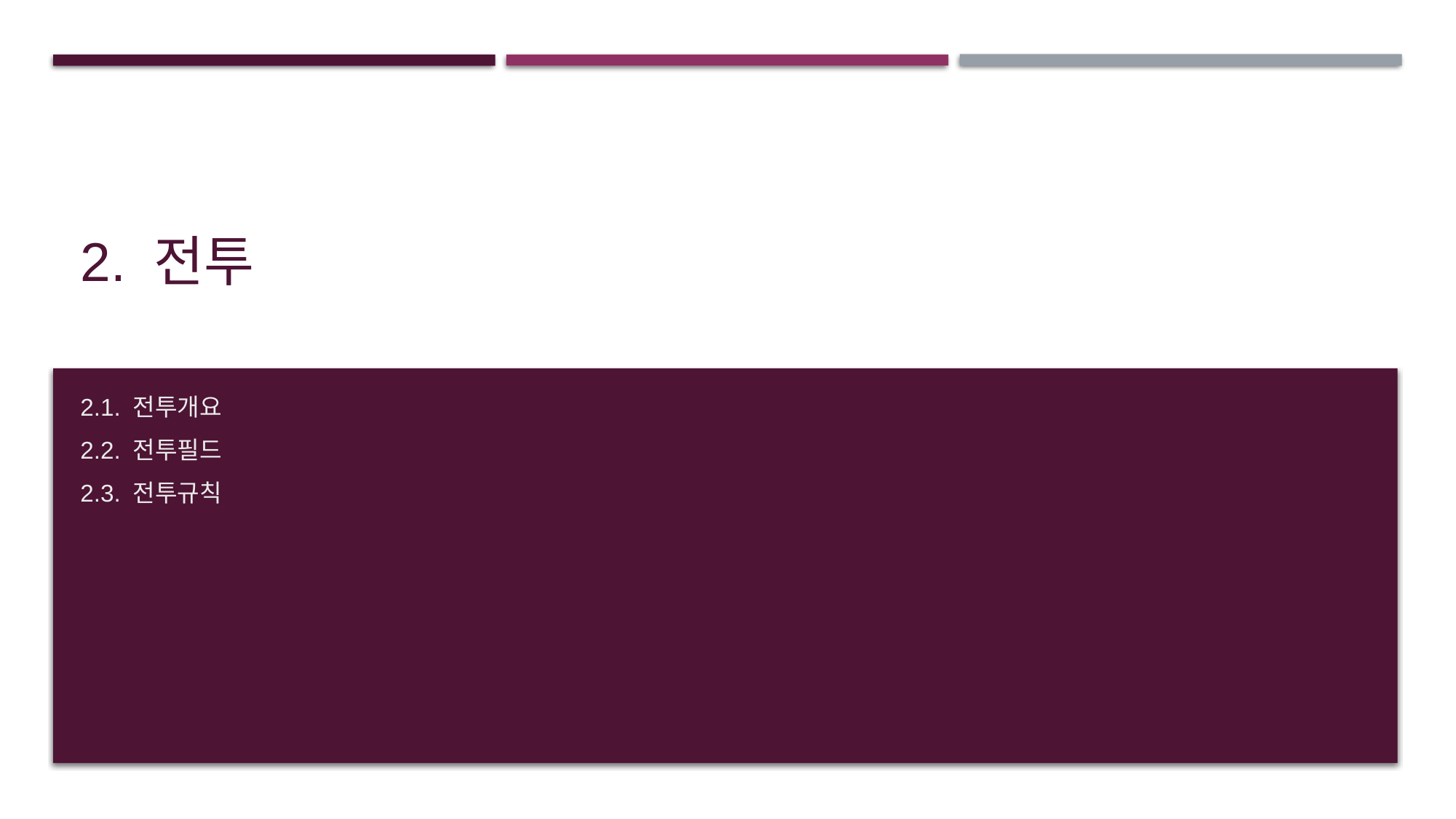

# 2. 전투
2.1. 전투개요
2.2. 전투필드
2.3. 전투규칙